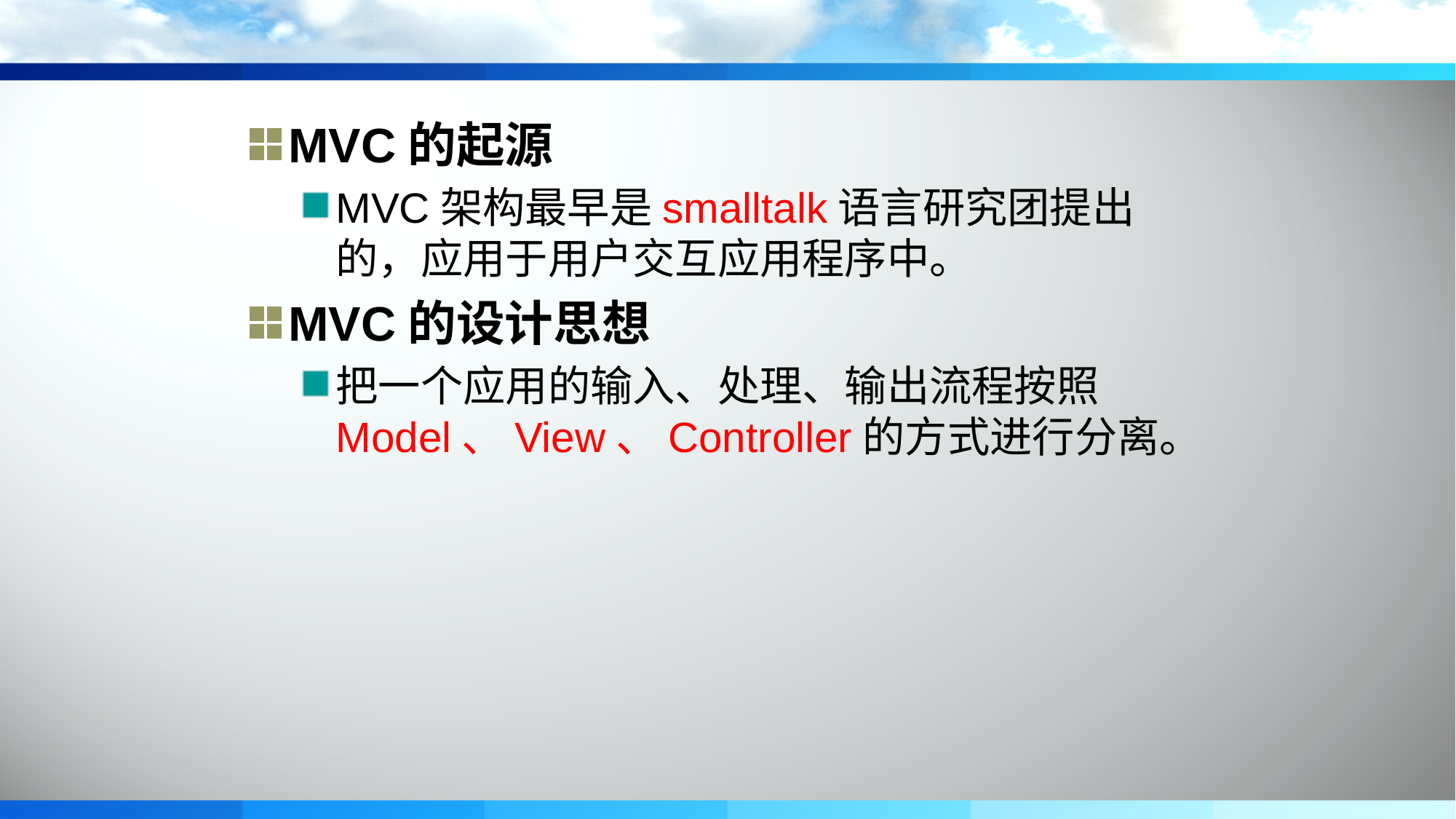

MVC的起源
MVC架构最早是smalltalk语言研究团提出的，应用于用户交互应用程序中。
MVC的设计思想
把一个应用的输入、处理、输出流程按照Model、View、Controller的方式进行分离。